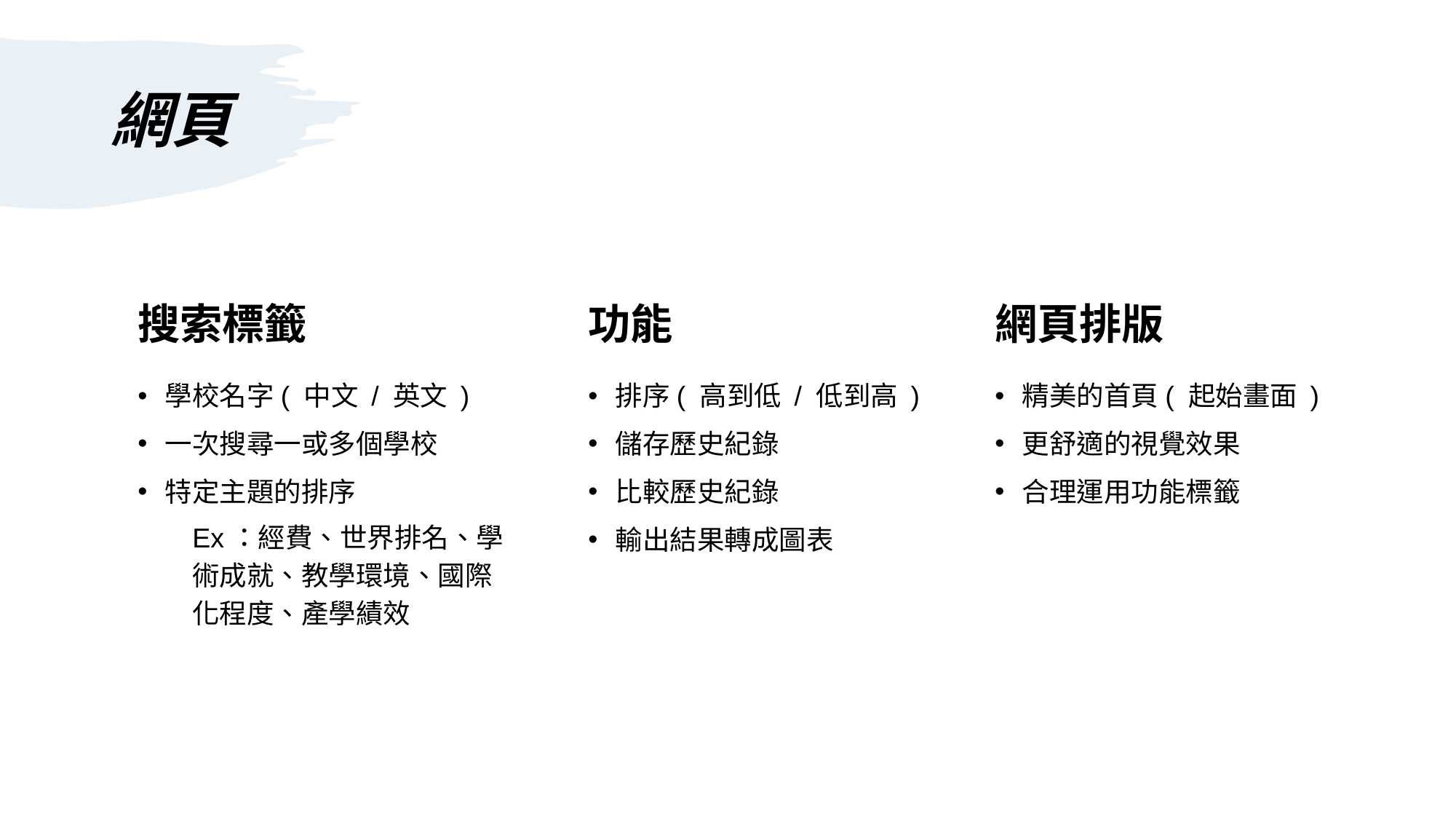

# 網頁
搜索標籤
功能
網頁排版
學校名字( 中文 / 英文 )
一次搜尋一或多個學校
特定主題的排序
Ex：經費、世界排名、學術成就、教學環境、國際化程度、產學績效
排序( 高到低 / 低到高 )
儲存歷史紀錄
比較歷史紀錄
輸出結果轉成圖表
精美的首頁( 起始畫面 )
更舒適的視覺效果
合理運用功能標籤